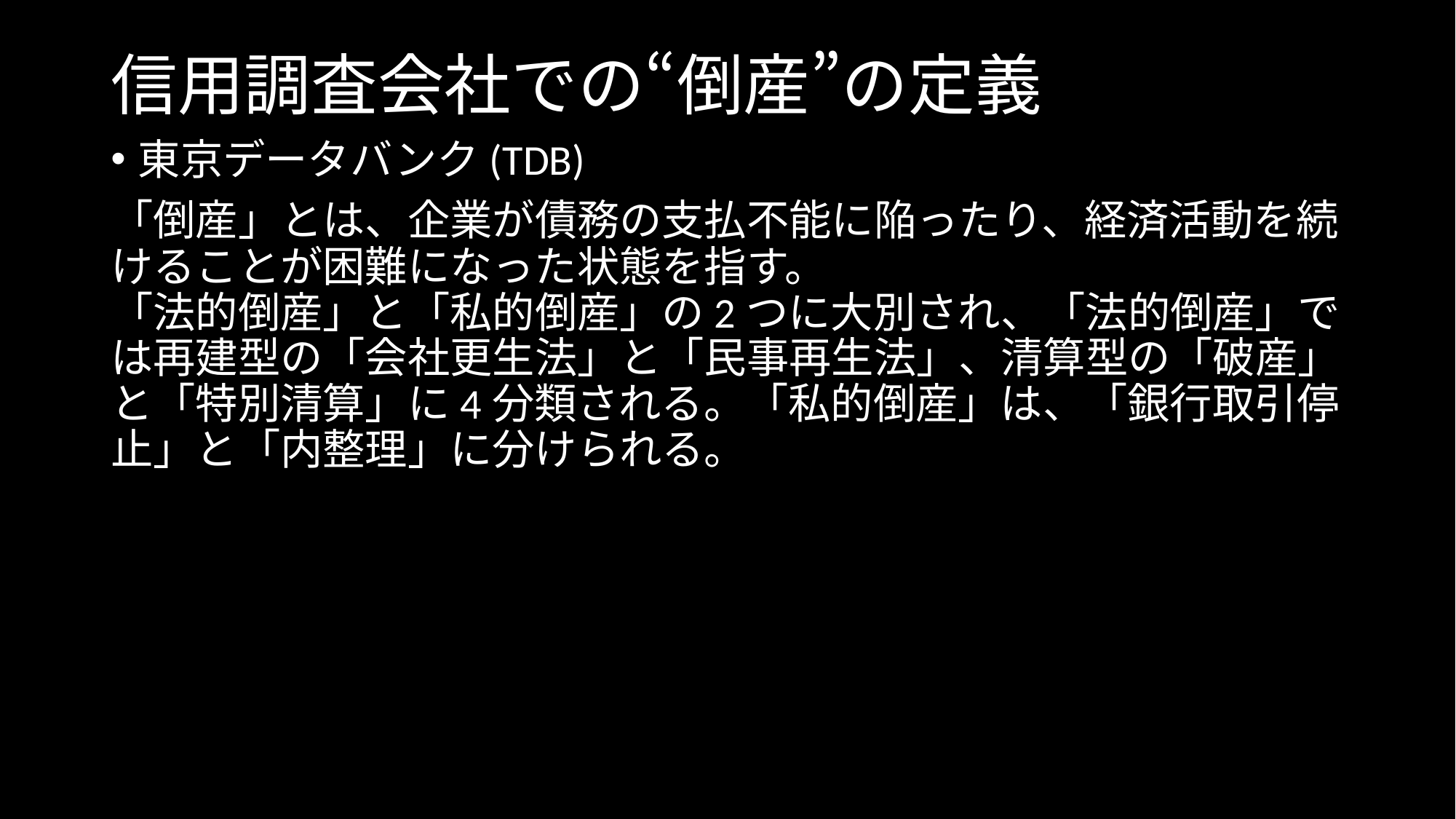

# 信用調査会社での“倒産”の定義
東京データバンク(TDB)
「倒産」とは、企業が債務の支払不能に陥ったり、経済活動を続けることが困難になった状態を指す。
「法的倒産」と「私的倒産」の2つに大別され、「法的倒産」では再建型の「会社更生法」と「民事再生法」、清算型の「破産」と「特別清算」に4分類される。「私的倒産」は、「銀行取引停止」と「内整理」に分けられる。